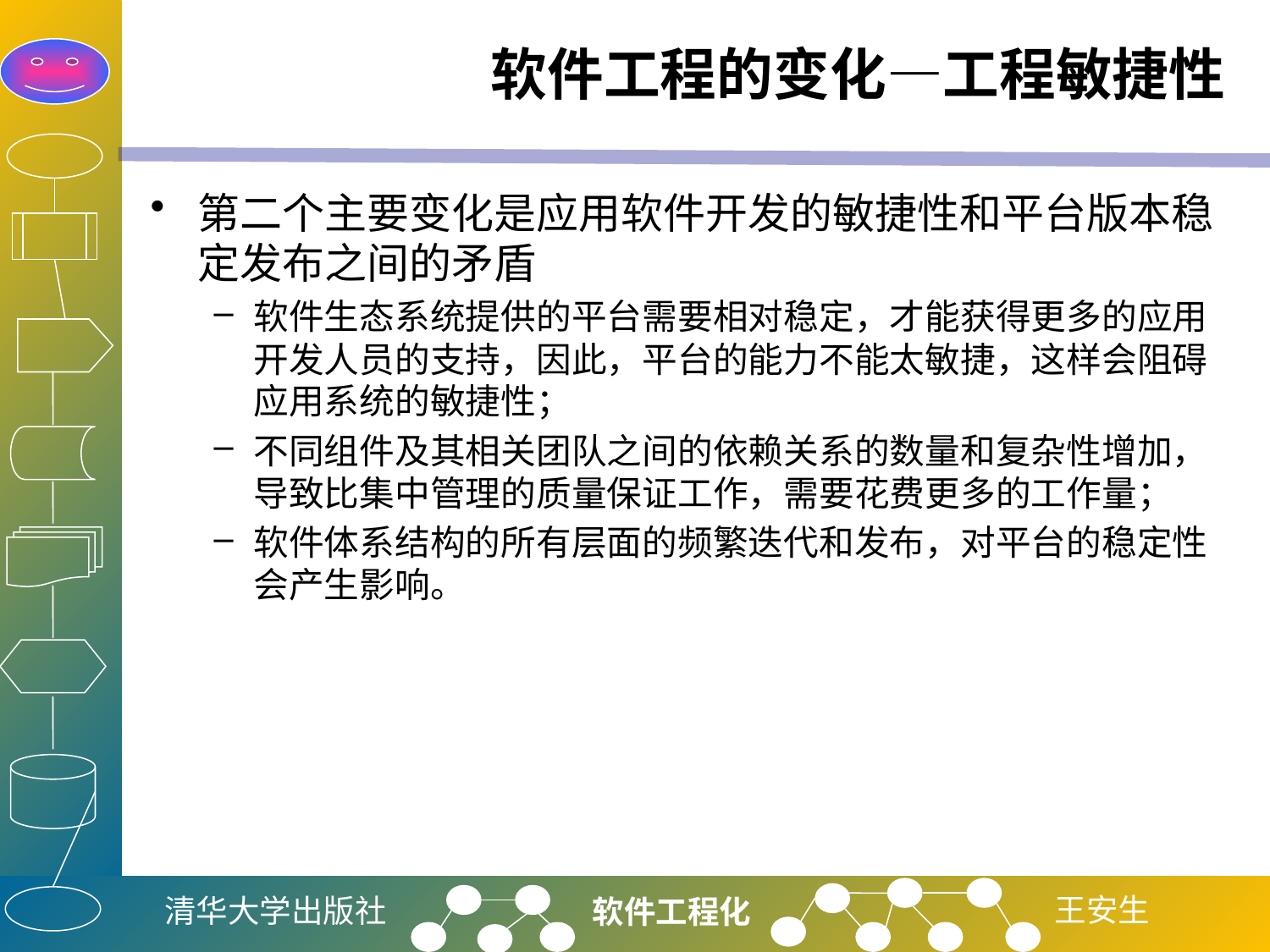

# 软件工程的变化—工程敏捷性
第二个主要变化是应用软件开发的敏捷性和平台版本稳定发布之间的矛盾
软件生态系统提供的平台需要相对稳定，才能获得更多的应用开发人员的支持，因此，平台的能力不能太敏捷，这样会阻碍应用系统的敏捷性；
不同组件及其相关团队之间的依赖关系的数量和复杂性增加，导致比集中管理的质量保证工作，需要花费更多的工作量；
软件体系结构的所有层面的频繁迭代和发布，对平台的稳定性会产生影响。